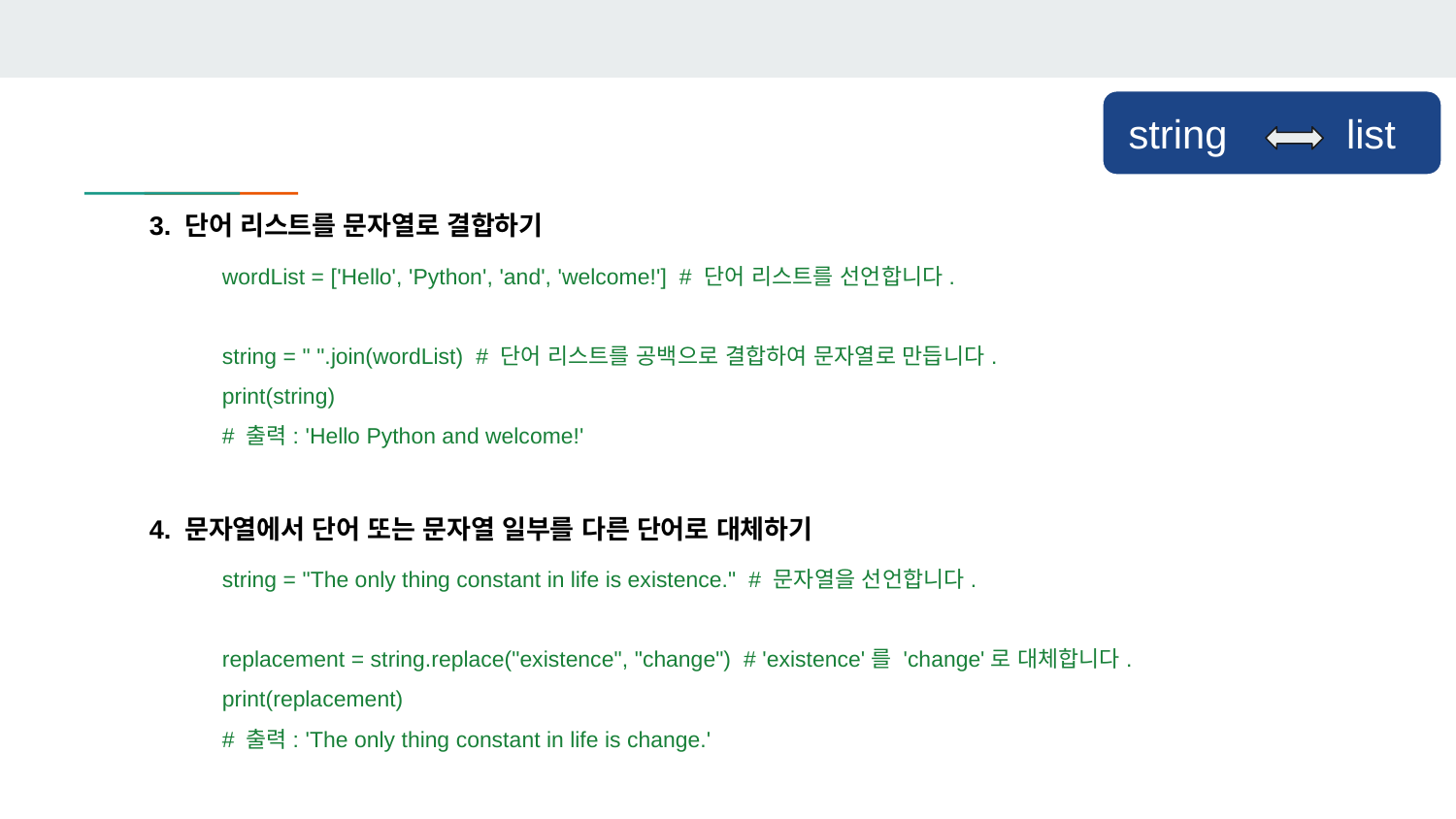

string
list

3. 단어 리스트를 문자열로 결합하기
wordList = ['Hello', 'Python', 'and', 'welcome!']  # 단어 리스트를 선언합니다.

string = " ".join(wordList)  # 단어 리스트를 공백으로 결합하여 문자열로 만듭니다.
print(string)
# 출력: 'Hello Python and welcome!'

4. 문자열에서 단어 또는 문자열 일부를 다른 단어로 대체하기
string = "The only thing constant in life is existence."  # 문자열을 선언합니다.

replacement = string.replace("existence", "change")  # 'existence'를 'change'로 대체합니다.
print(replacement)
# 출력: 'The only thing constant in life is change.'